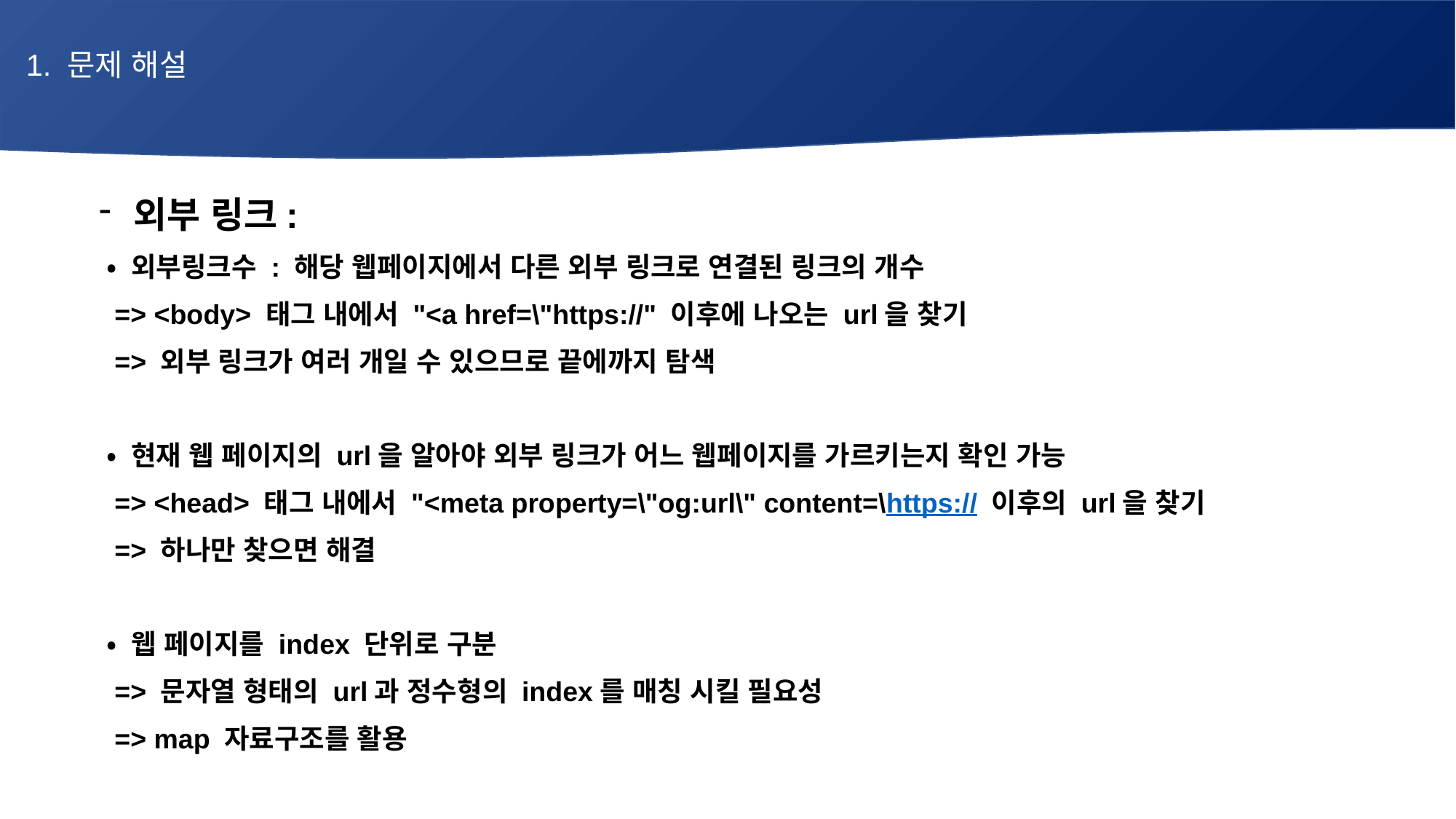

1. 문제 해설
외부 링크:
 • 외부링크수 : 해당 웹페이지에서 다른 외부 링크로 연결된 링크의 개수
  => <body> 태그 내에서 "<a href=\"https://" 이후에 나오는 url을 찾기
  => 외부 링크가 여러 개일 수 있으므로 끝에까지 탐색

 • 현재 웹 페이지의 url을 알아야 외부 링크가 어느 웹페이지를 가르키는지 확인 가능
  => <head> 태그 내에서 "<meta property=\"og:url\" content=\https:// 이후의 url을 찾기
  => 하나만 찾으면 해결

 • 웹 페이지를 index 단위로 구분
  => 문자열 형태의 url과 정수형의 index를 매칭 시킬 필요성
  => map 자료구조를 활용